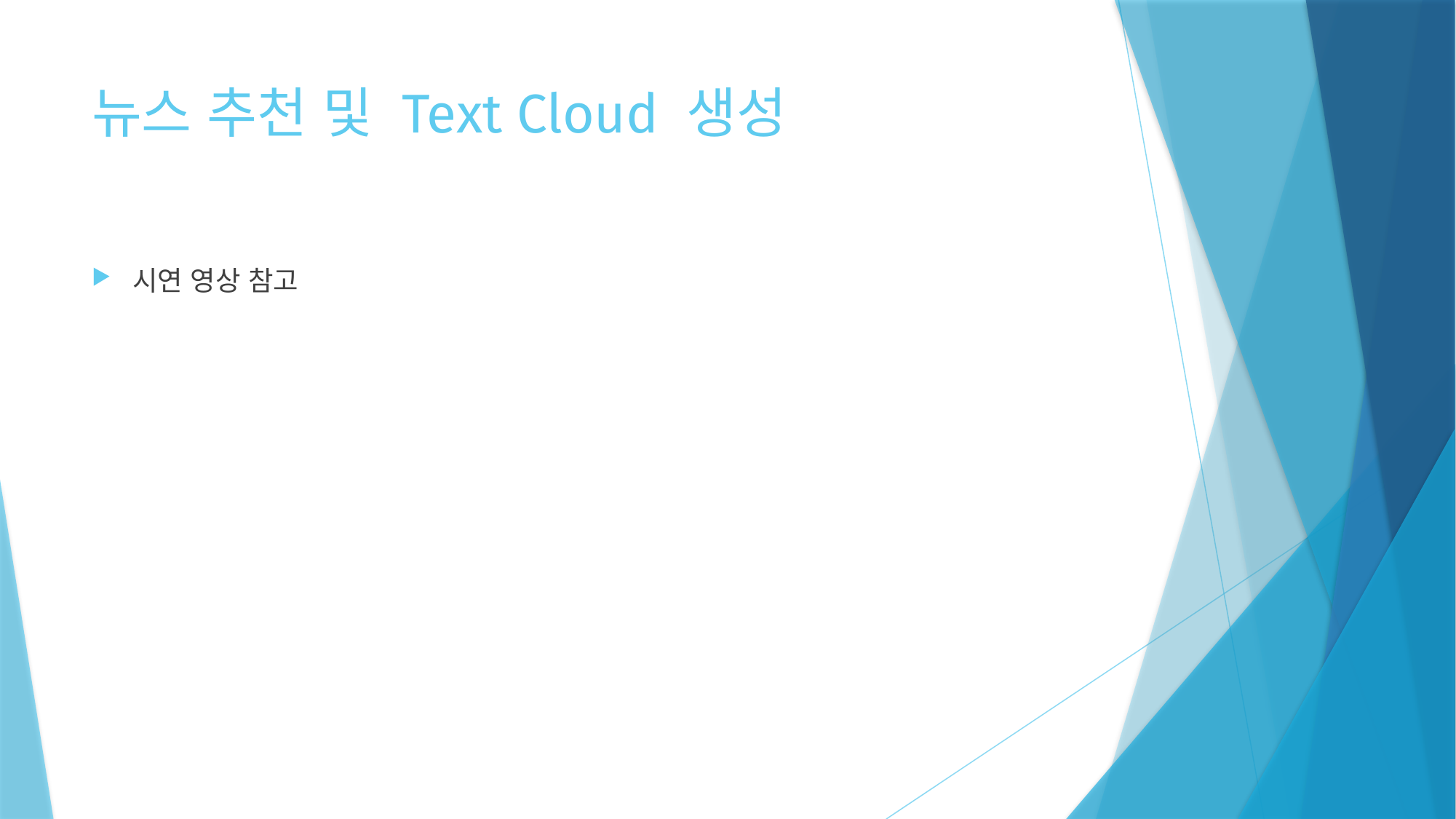

# 뉴스 추천 및 Text Cloud 생성
시연 영상 참고